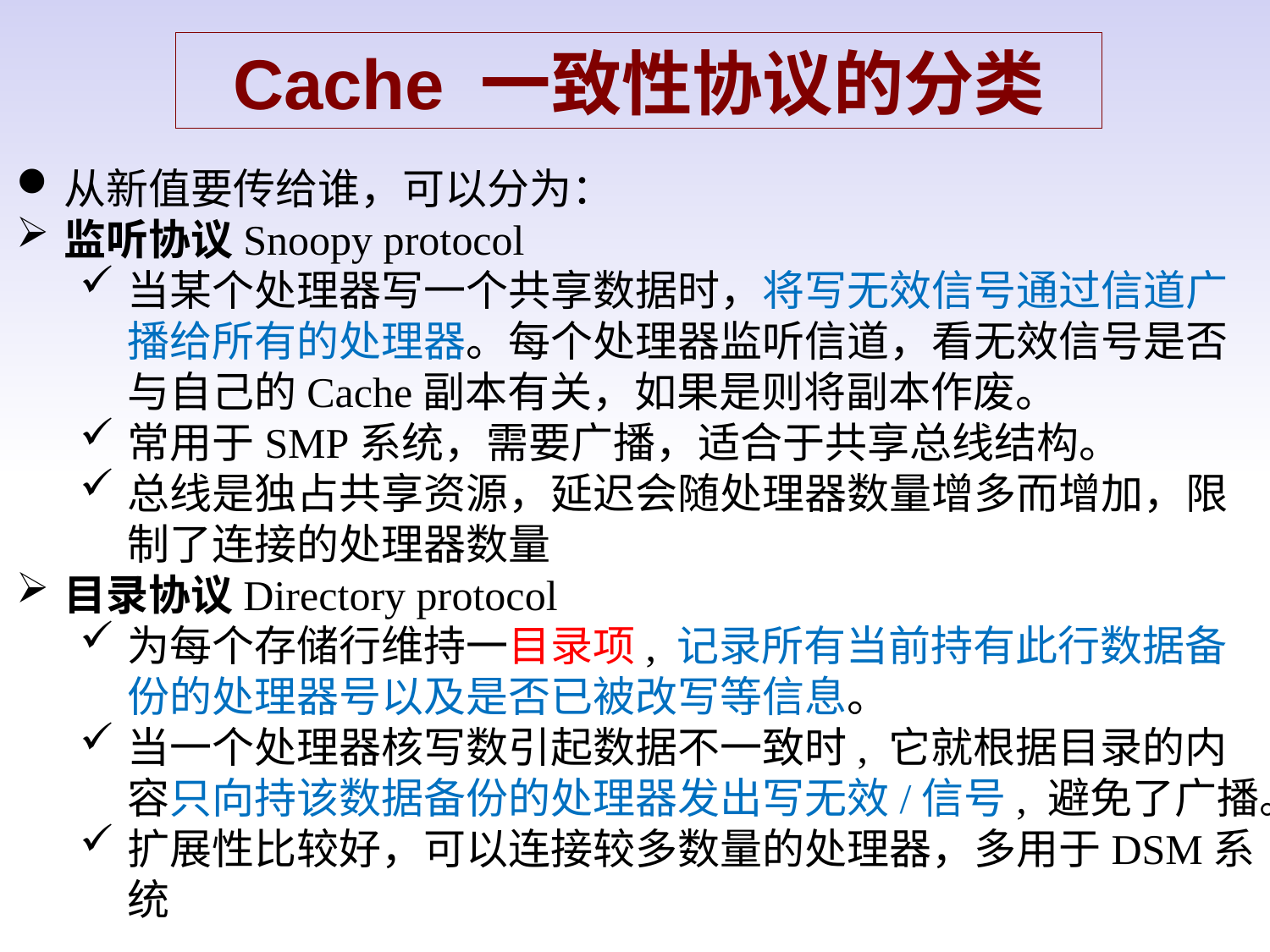

Cache 一致性协议的分类
从新值要传给谁，可以分为：
监听协议Snoopy protocol
当某个处理器写一个共享数据时，将写无效信号通过信道广播给所有的处理器。每个处理器监听信道，看无效信号是否与自己的Cache副本有关，如果是则将副本作废。
常用于SMP系统，需要广播，适合于共享总线结构。
总线是独占共享资源，延迟会随处理器数量增多而增加，限制了连接的处理器数量
目录协议Directory protocol
为每个存储行维持一目录项, 记录所有当前持有此行数据备份的处理器号以及是否已被改写等信息。
当一个处理器核写数引起数据不一致时, 它就根据目录的内容只向持该数据备份的处理器发出写无效/信号, 避免了广播。
扩展性比较好，可以连接较多数量的处理器，多用于DSM系统